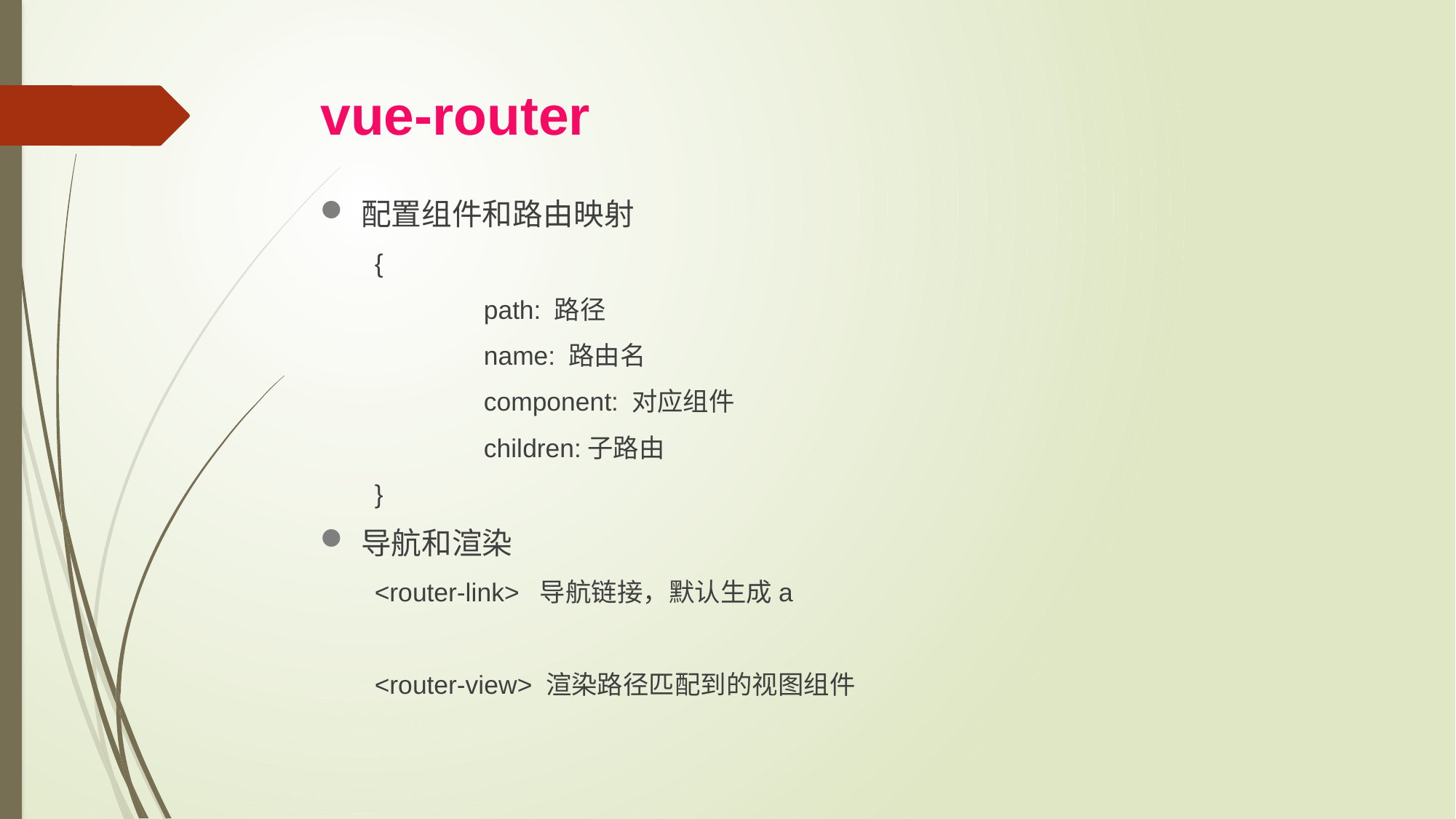

# vue-router
配置组件和路由映射
{
	path: 路径
	name: 路由名
	component: 对应组件
	children:子路由
}
导航和渲染
<router-link>  导航链接，默认生成a

<router-view> 渲染路径匹配到的视图组件